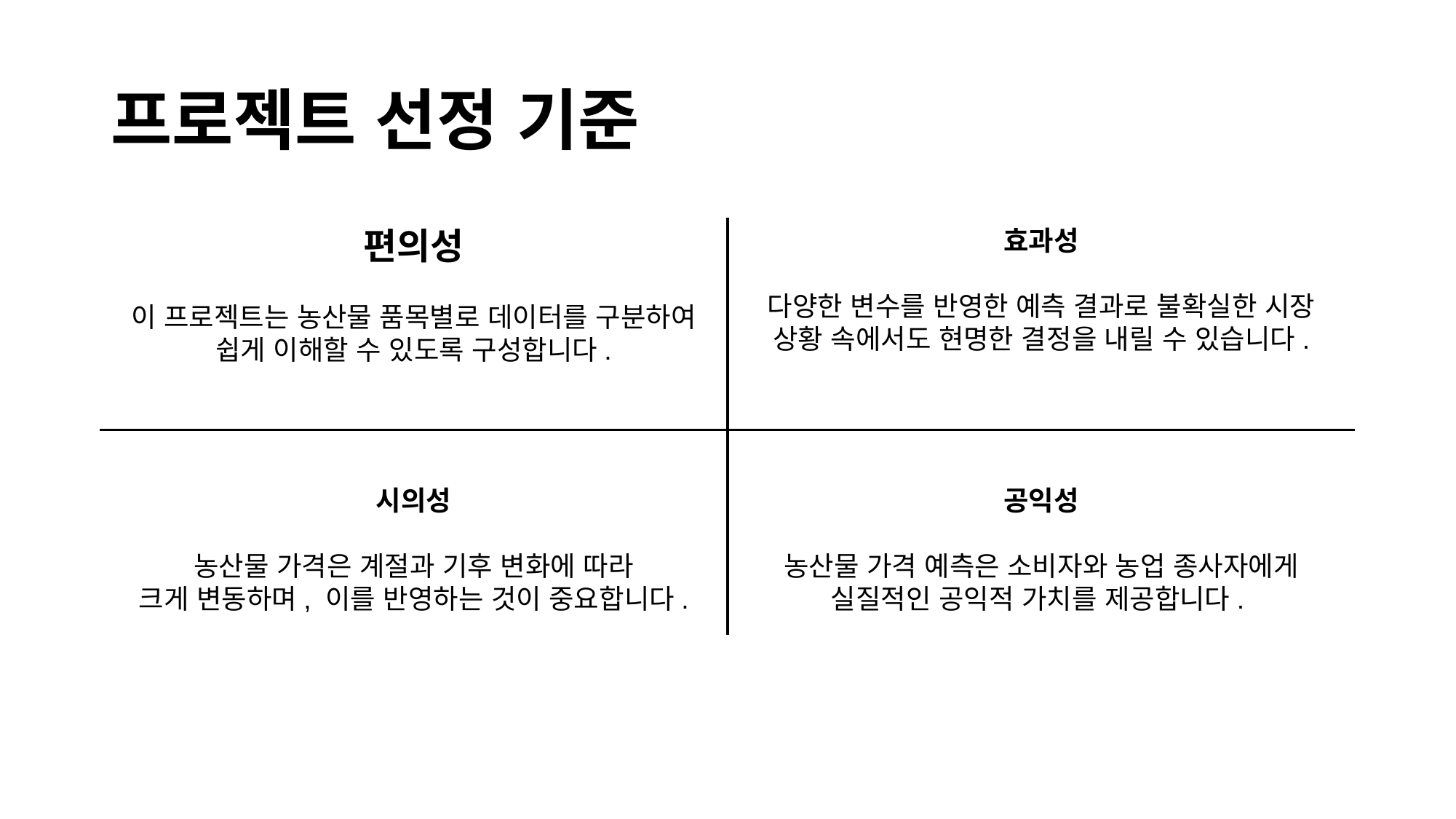

# 프로젝트 선정 기준
편의성

이 프로젝트는 농산물 품목별로 데이터를 구분하여 쉽게 이해할 수 있도록 구성합니다.
효과성

다양한 변수를 반영한 예측 결과로 불확실한 시장
상황 속에서도 현명한 결정을 내릴 수 있습니다.
공익성

농산물 가격 예측은 소비자와 농업 종사자에게
실질적인 공익적 가치를 제공합니다.
시의성

농산물 가격은 계절과 기후 변화에 따라
크게 변동하며, 이를 반영하는 것이 중요합니다.